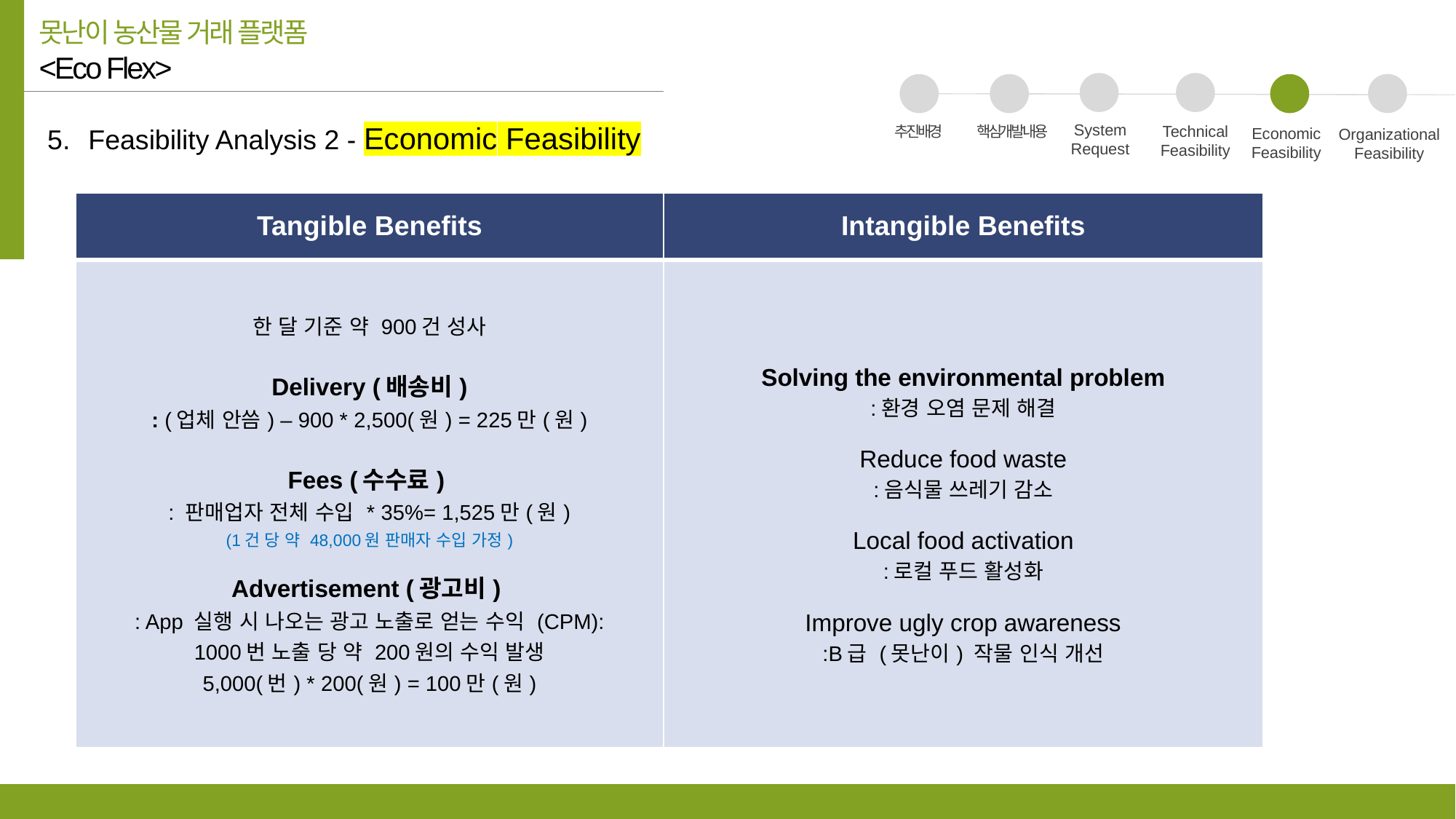

못난이 농산물 거래 플랫폼
<Eco Flex>

03

05
04
06
01
02
Feasibility Analysis 2 - Economic Feasibility
System
Request
Technical
Feasibility
추진배경
핵심개발내용
Economic
Feasibility
Organizational
Feasibility
| Tangible Benefits | Intangible Benefits |
| --- | --- |
| 한 달 기준 약 900건 성사 Delivery (배송비) : (업체 안씀) – 900 \* 2,500(원) = 225만(원) Fees (수수료) : 판매업자 전체 수입 \* 35%= 1,525만(원) (1건 당 약 48,000원 판매자 수입 가정) Advertisement (광고비) : App 실행 시 나오는 광고 노출로 얻는 수익 (CPM): 1000번 노출 당 약 200원의 수익 발생 5,000(번) \* 200(원) = 100만(원) | Solving the environmental problem :환경 오염 문제 해결 Reduce food waste :음식물 쓰레기 감소 Local food activation :로컬 푸드 활성화 Improve ugly crop awareness :B급 (못난이) 작물 인식 개선 |